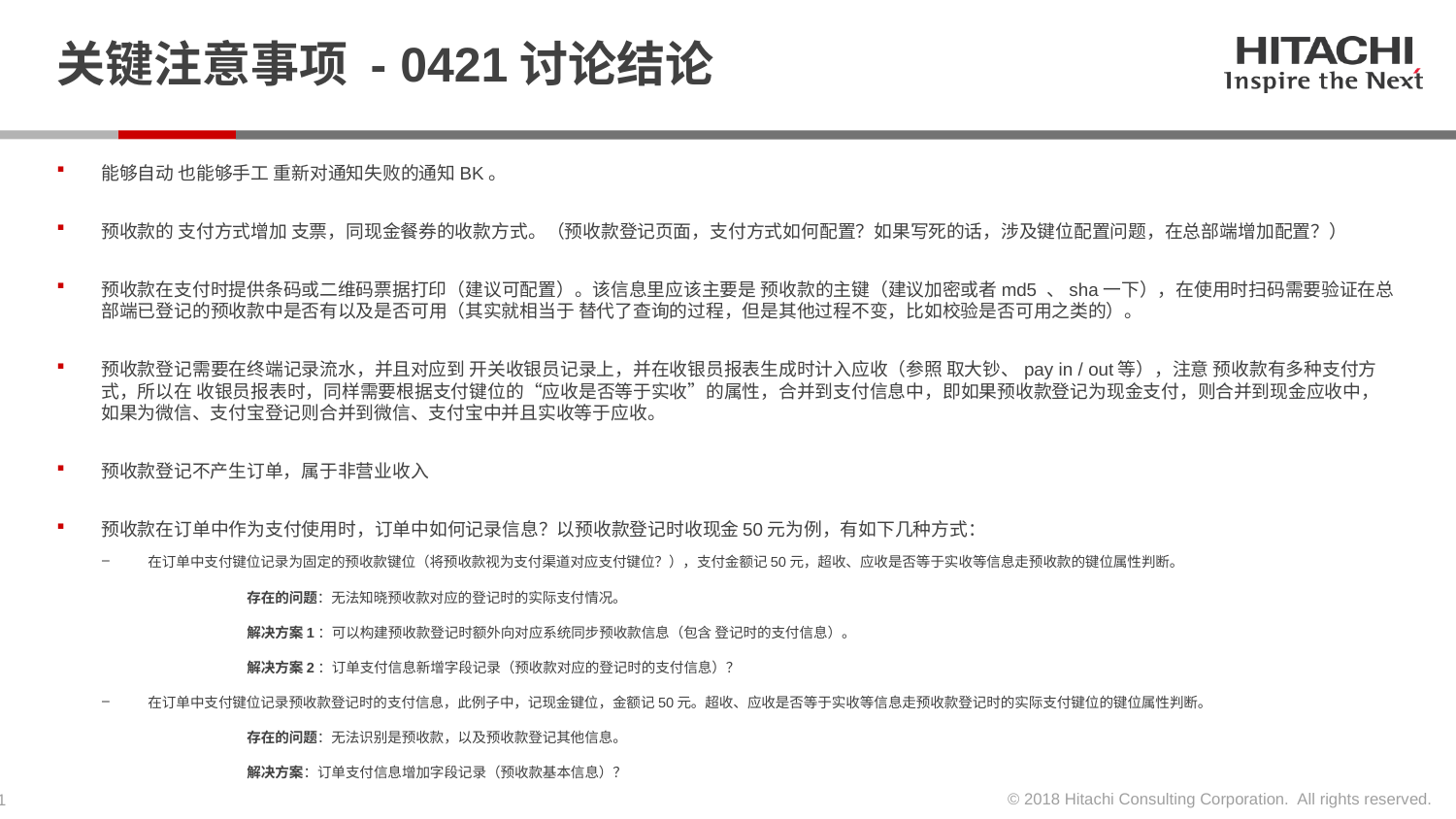

# 关键注意事项 - 0421讨论结论
能够自动 也能够手工 重新对通知失败的通知BK。
预收款的 支付方式增加 支票，同现金餐券的收款方式。（预收款登记页面，支付方式如何配置？如果写死的话，涉及键位配置问题，在总部端增加配置？）
预收款在支付时提供条码或二维码票据打印（建议可配置）。该信息里应该主要是 预收款的主键（建议加密或者md5 、sha一下），在使用时扫码需要验证在总部端已登记的预收款中是否有以及是否可用（其实就相当于 替代了查询的过程，但是其他过程不变，比如校验是否可用之类的）。
预收款登记需要在终端记录流水，并且对应到 开关收银员记录上，并在收银员报表生成时计入应收（参照 取大钞、pay in / out等），注意 预收款有多种支付方式，所以在 收银员报表时，同样需要根据支付键位的“应收是否等于实收”的属性，合并到支付信息中，即如果预收款登记为现金支付，则合并到现金应收中，如果为微信、支付宝登记则合并到微信、支付宝中并且实收等于应收。
预收款登记不产生订单，属于非营业收入
预收款在订单中作为支付使用时，订单中如何记录信息？以预收款登记时收现金50元为例，有如下几种方式：
在订单中支付键位记录为固定的预收款键位（将预收款视为支付渠道对应支付键位？），支付金额记50元，超收、应收是否等于实收等信息走预收款的键位属性判断。
	存在的问题：无法知晓预收款对应的登记时的实际支付情况。
	解决方案1：可以构建预收款登记时额外向对应系统同步预收款信息（包含 登记时的支付信息）。
	解决方案2：订单支付信息新增字段记录（预收款对应的登记时的支付信息）？
在订单中支付键位记录预收款登记时的支付信息，此例子中，记现金键位，金额记50元。超收、应收是否等于实收等信息走预收款登记时的实际支付键位的键位属性判断。
	存在的问题：无法识别是预收款，以及预收款登记其他信息。
	解决方案：订单支付信息增加字段记录（预收款基本信息）？